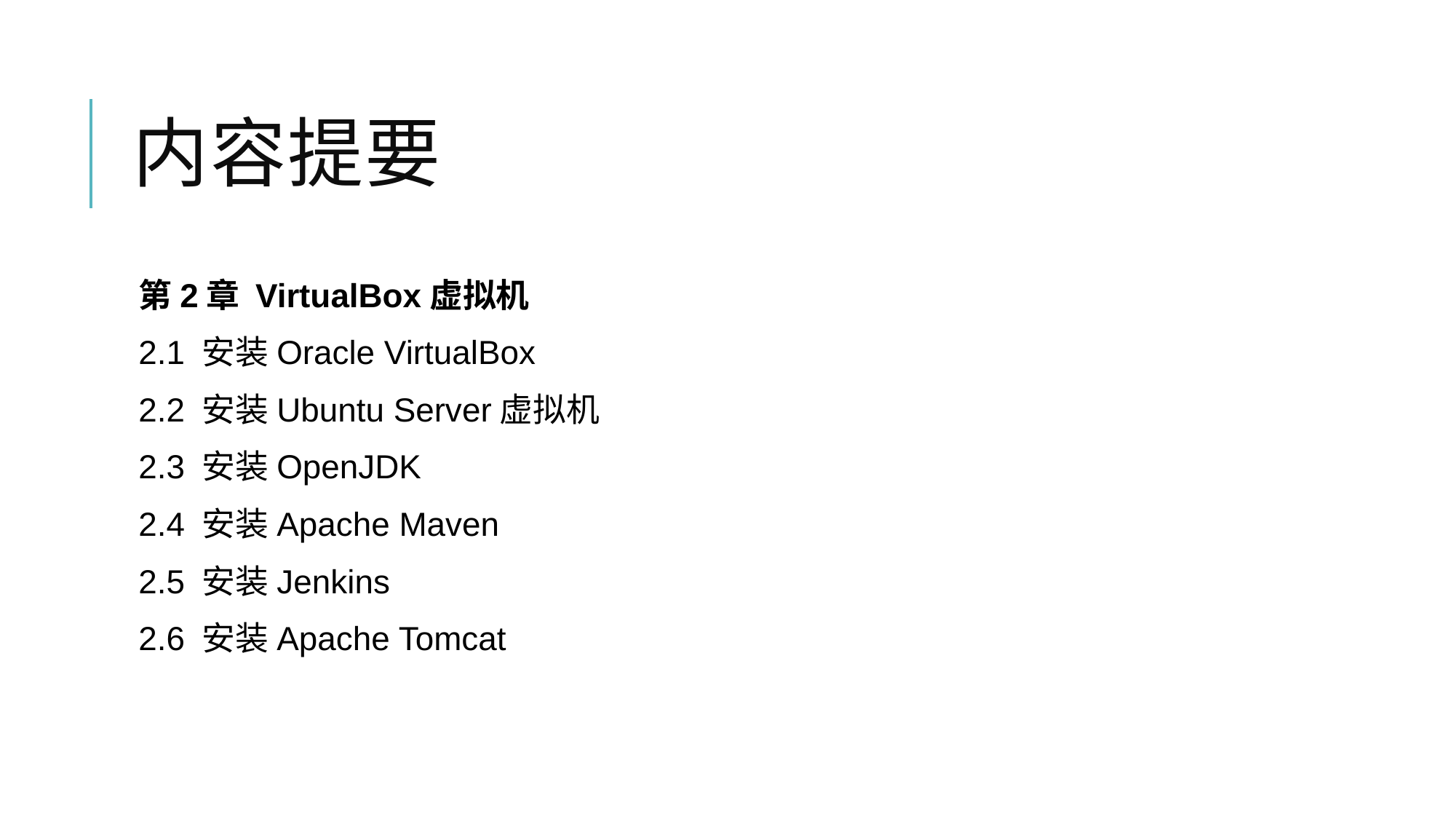

# 内容提要
第2章 VirtualBox虚拟机
2.1 安装Oracle VirtualBox
2.2 安装Ubuntu Server虚拟机
2.3 安装OpenJDK
2.4 安装Apache Maven
2.5 安装Jenkins
2.6 安装Apache Tomcat